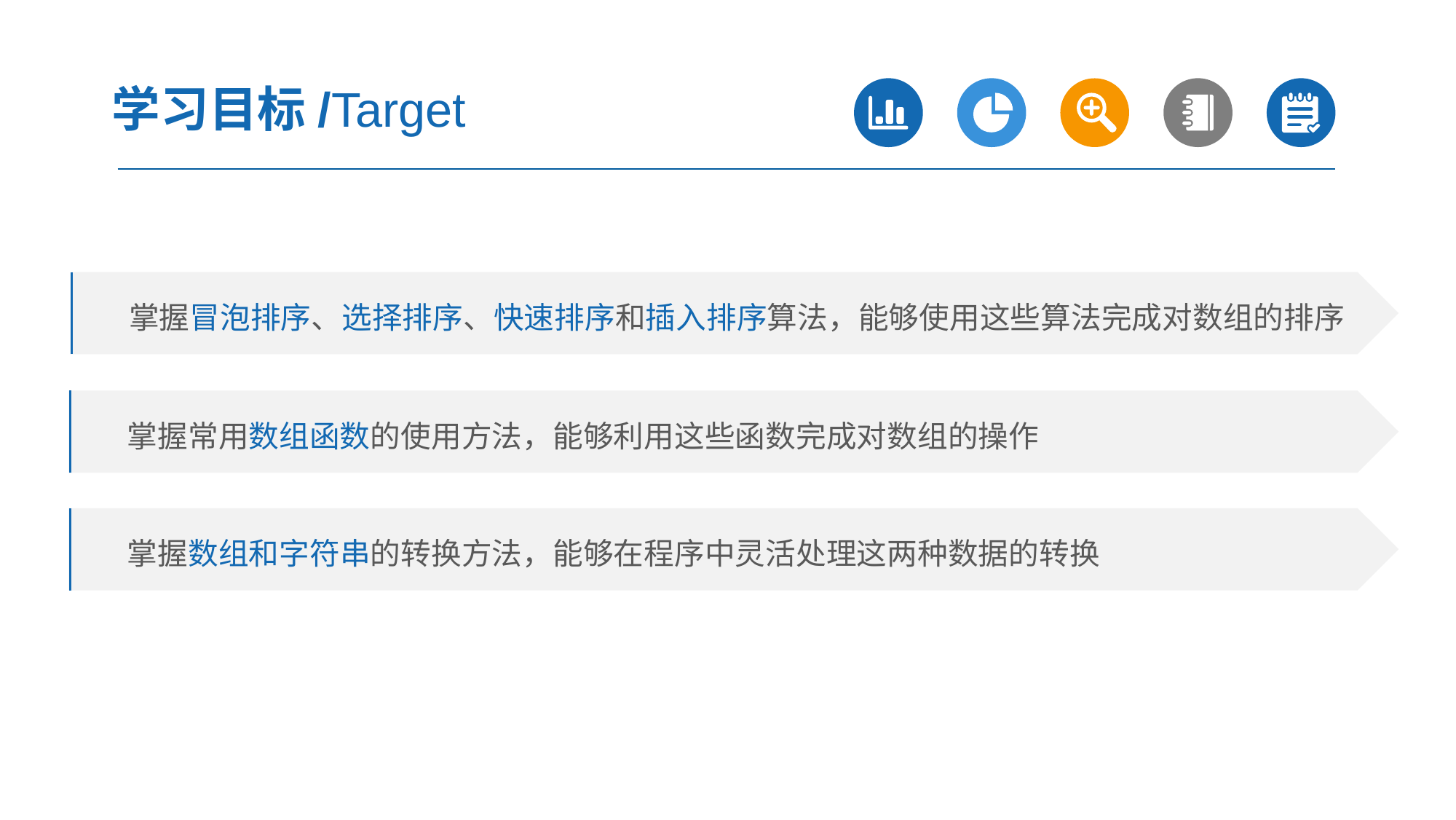

学习目标/Target
      掌握冒泡排序、选择排序、快速排序和插入排序算法，能够使用这些算法完成对数组的排序

      掌握常用数组函数的使用方法，能够利用这些函数完成对数组的操作

      掌握数组和字符串的转换方法，能够在程序中灵活处理这两种数据的转换